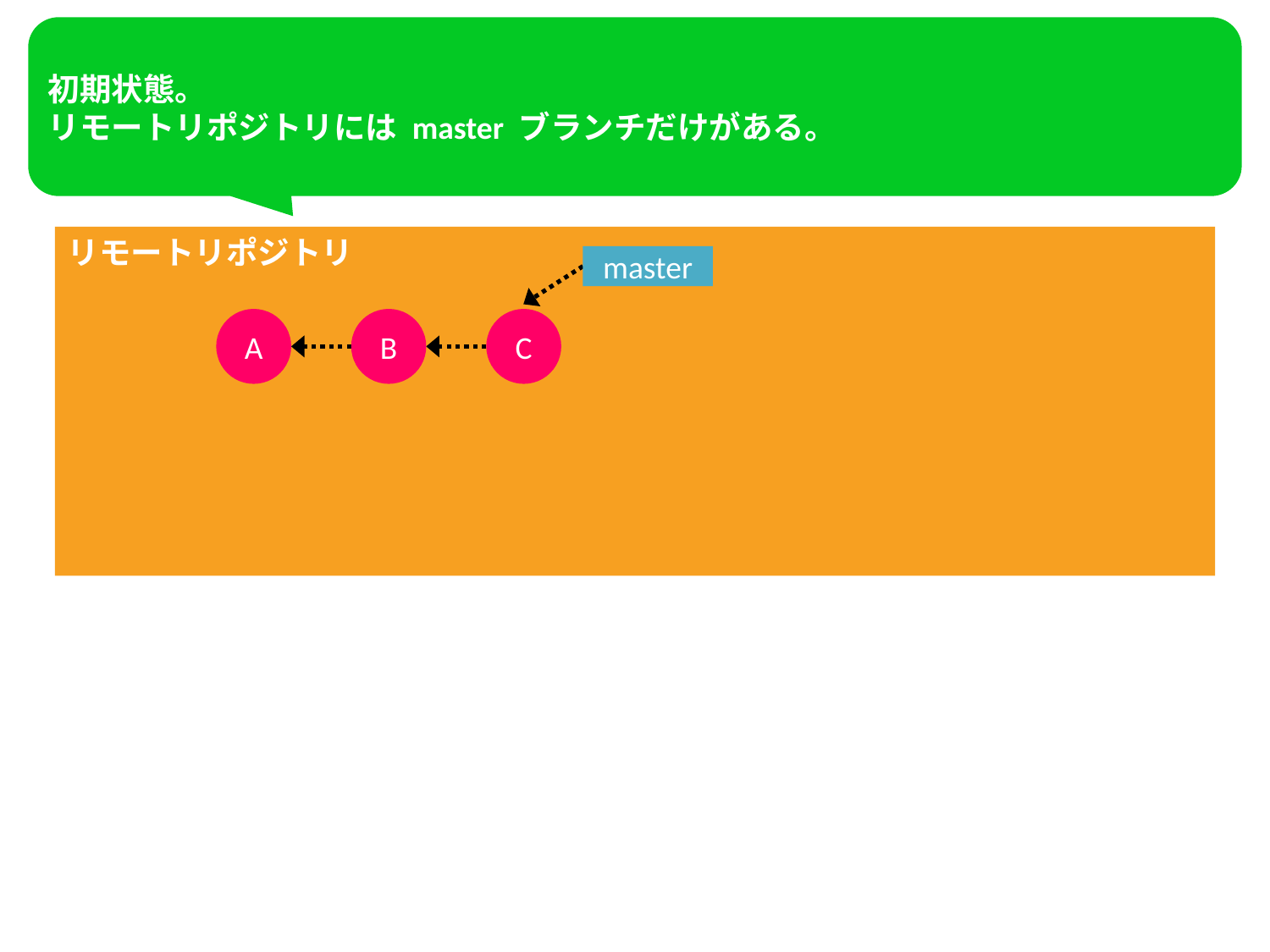

初期状態。
リモートリポジトリには master ブランチだけがある。

リモートリポジトリ
master
A
B
C